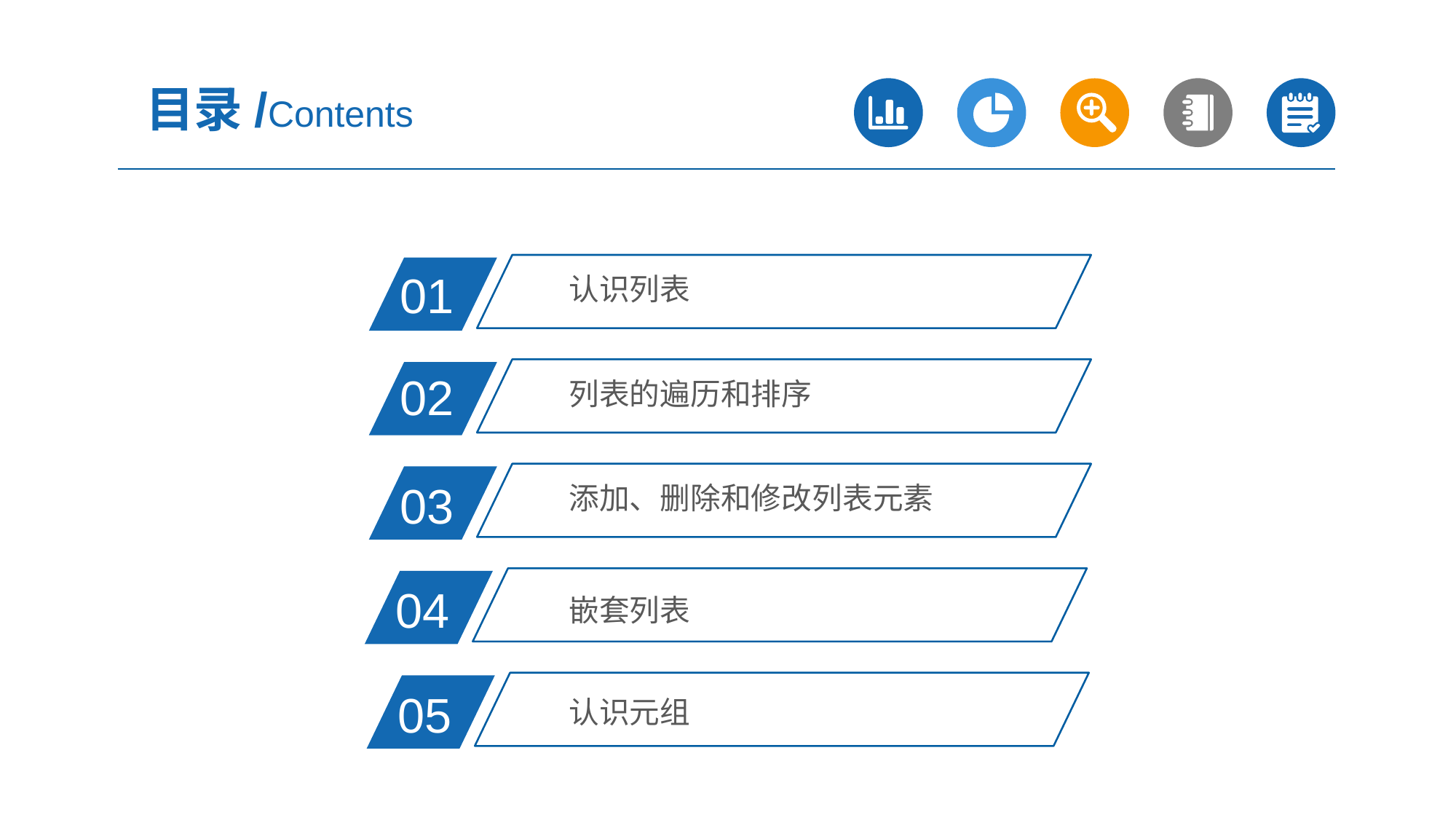

目录/Contents

认识列表

01

列表的遍历和排序
02

添加、删除和修改列表元素

03

嵌套列表

04

认识元组

05